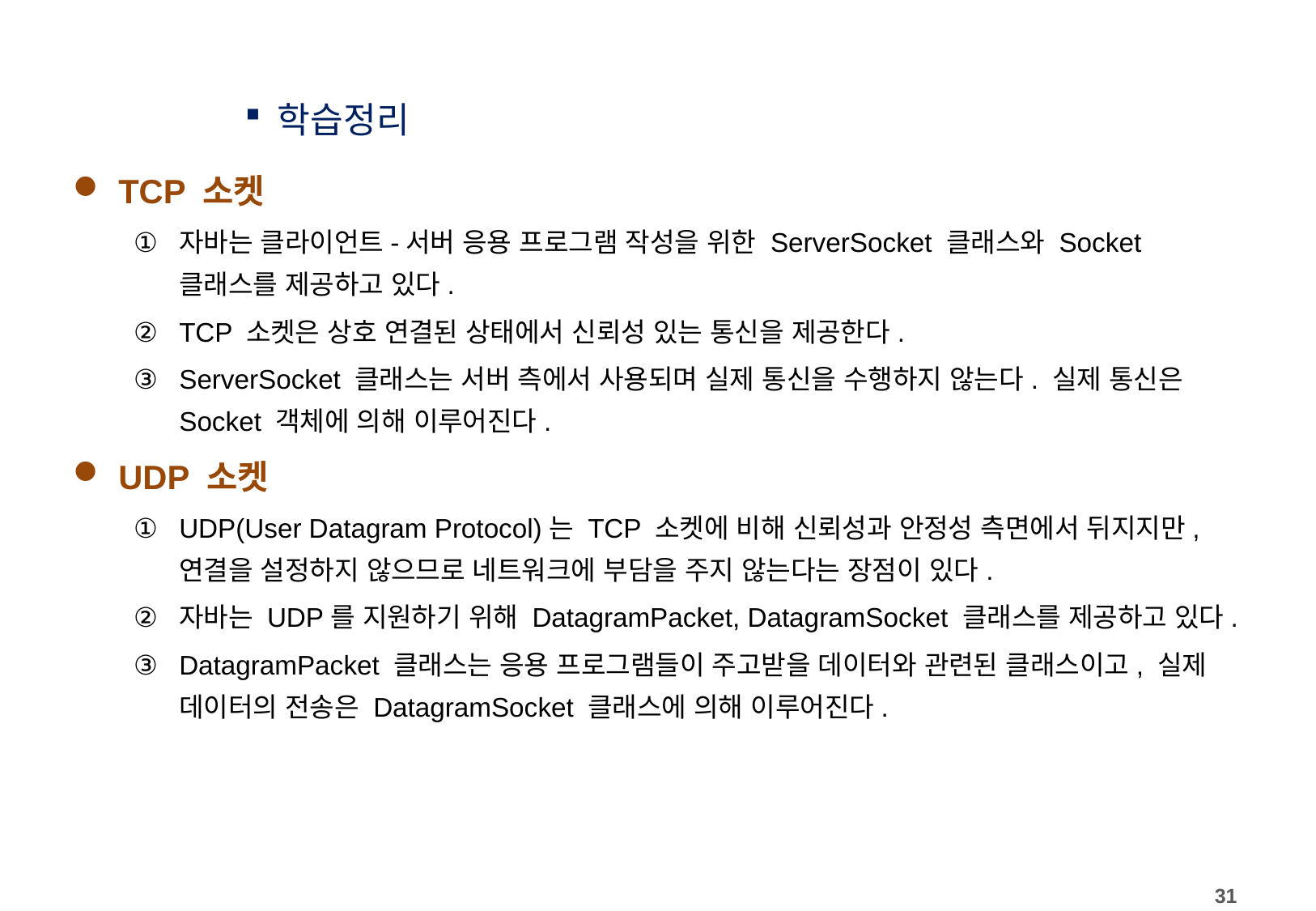

학습정리
TCP 소켓
자바는 클라이언트-서버 응용 프로그램 작성을 위한 ServerSocket 클래스와 Socket 클래스를 제공하고 있다.
TCP 소켓은 상호 연결된 상태에서 신뢰성 있는 통신을 제공한다.
ServerSocket 클래스는 서버 측에서 사용되며 실제 통신을 수행하지 않는다. 실제 통신은 Socket 객체에 의해 이루어진다.
UDP 소켓
UDP(User Datagram Protocol)는 TCP 소켓에 비해 신뢰성과 안정성 측면에서 뒤지지만, 연결을 설정하지 않으므로 네트워크에 부담을 주지 않는다는 장점이 있다.
자바는 UDP를 지원하기 위해 DatagramPacket, DatagramSocket 클래스를 제공하고 있다.
DatagramPacket 클래스는 응용 프로그램들이 주고받을 데이터와 관련된 클래스이고, 실제 데이터의 전송은 DatagramSocket 클래스에 의해 이루어진다.
31